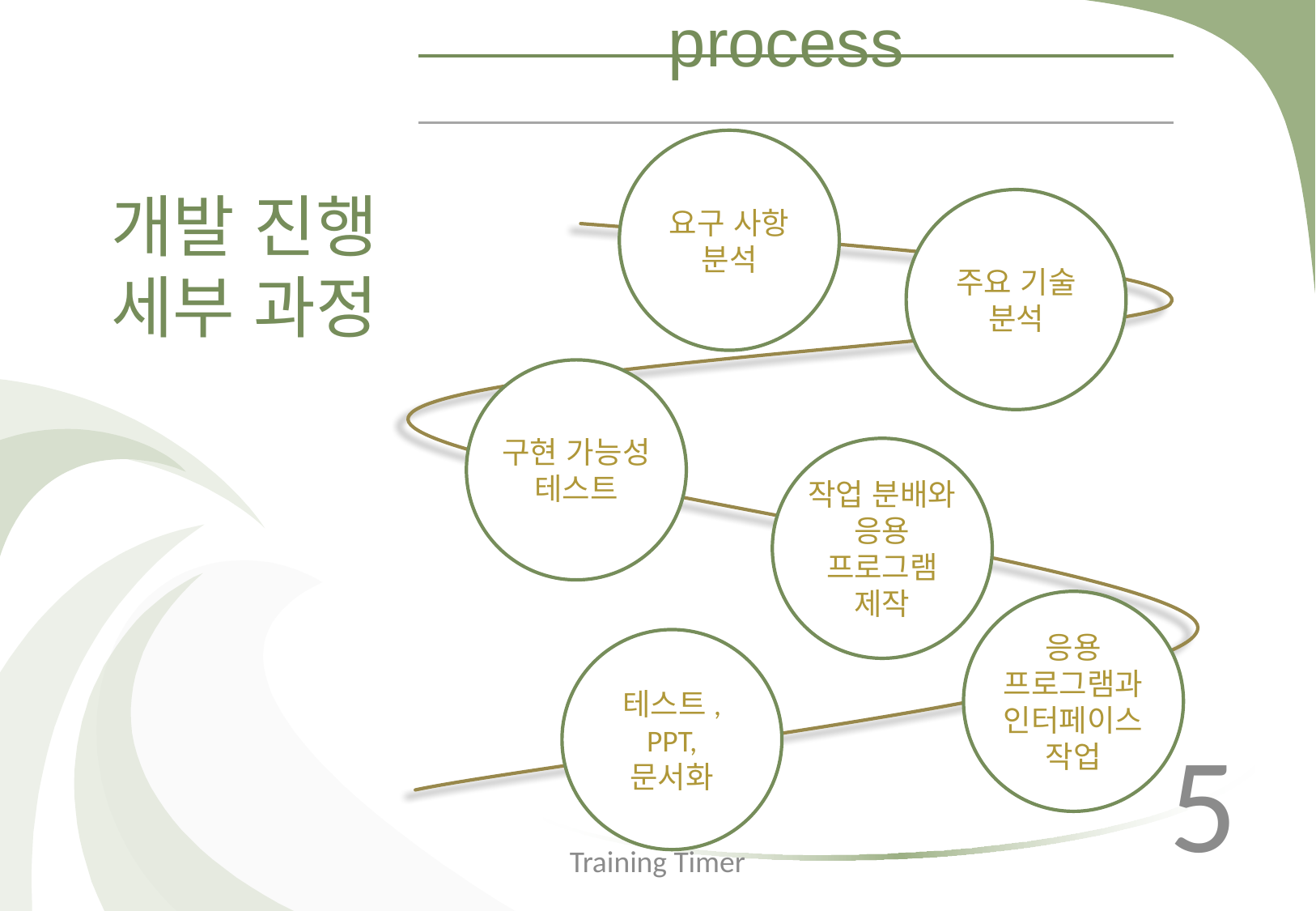

# process
요구 사항 분석
개발 진행
세부 과정
주요 기술 분석

구현 가능성 테스트
작업 분배와 응용 프로그램 제작
응용 프로그램과 인터페이스 작업
테스트, PPT, 문서화
5
Training Timer